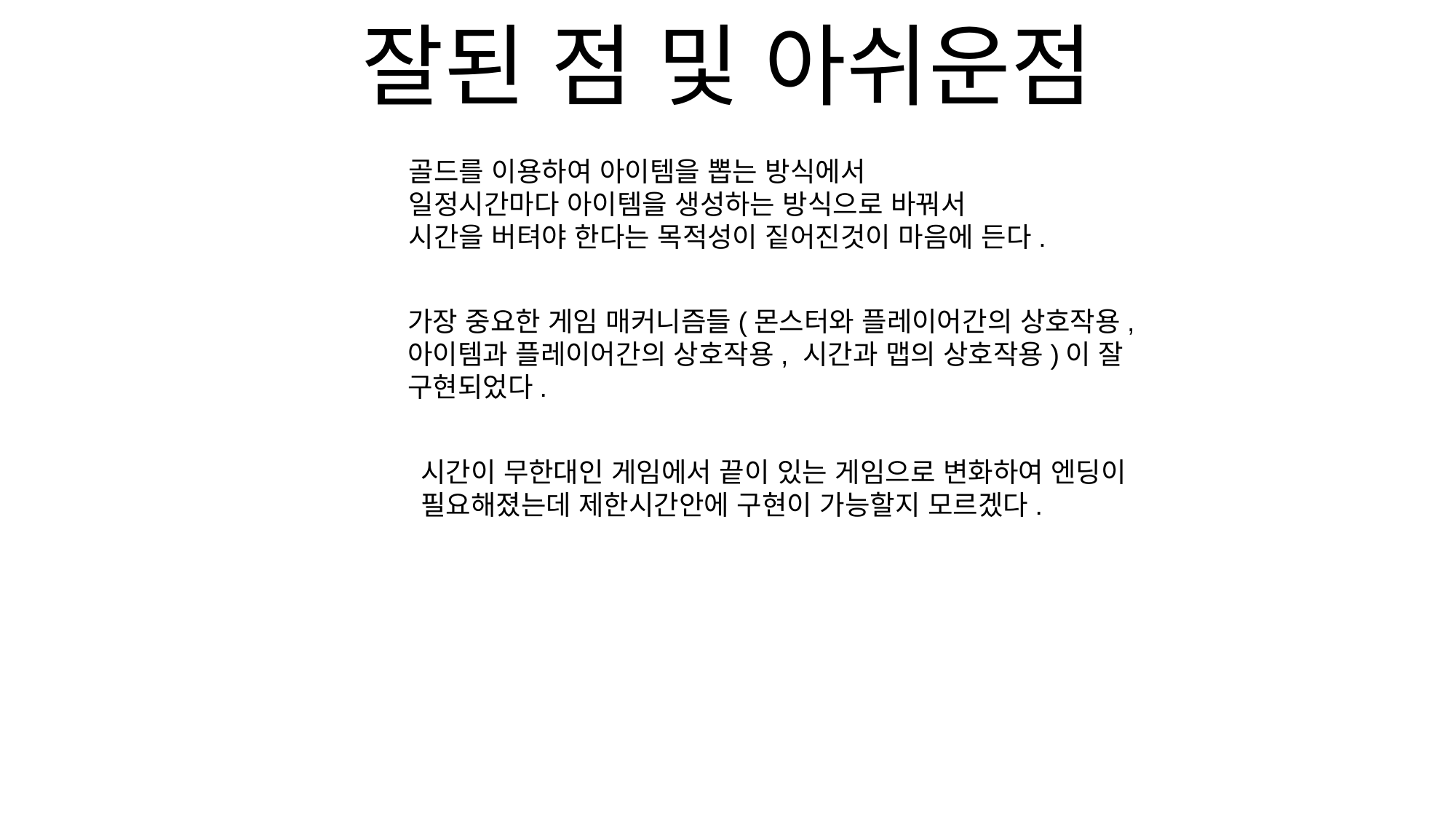

# 잘된 점 및 아쉬운점
골드를 이용하여 아이템을 뽑는 방식에서
일정시간마다 아이템을 생성하는 방식으로 바꿔서
시간을 버텨야 한다는 목적성이 짙어진것이 마음에 든다.
가장 중요한 게임 매커니즘들(몬스터와 플레이어간의 상호작용,
아이템과 플레이어간의 상호작용, 시간과 맵의 상호작용)이 잘
구현되었다.
시간이 무한대인 게임에서 끝이 있는 게임으로 변화하여 엔딩이
필요해졌는데 제한시간안에 구현이 가능할지 모르겠다.